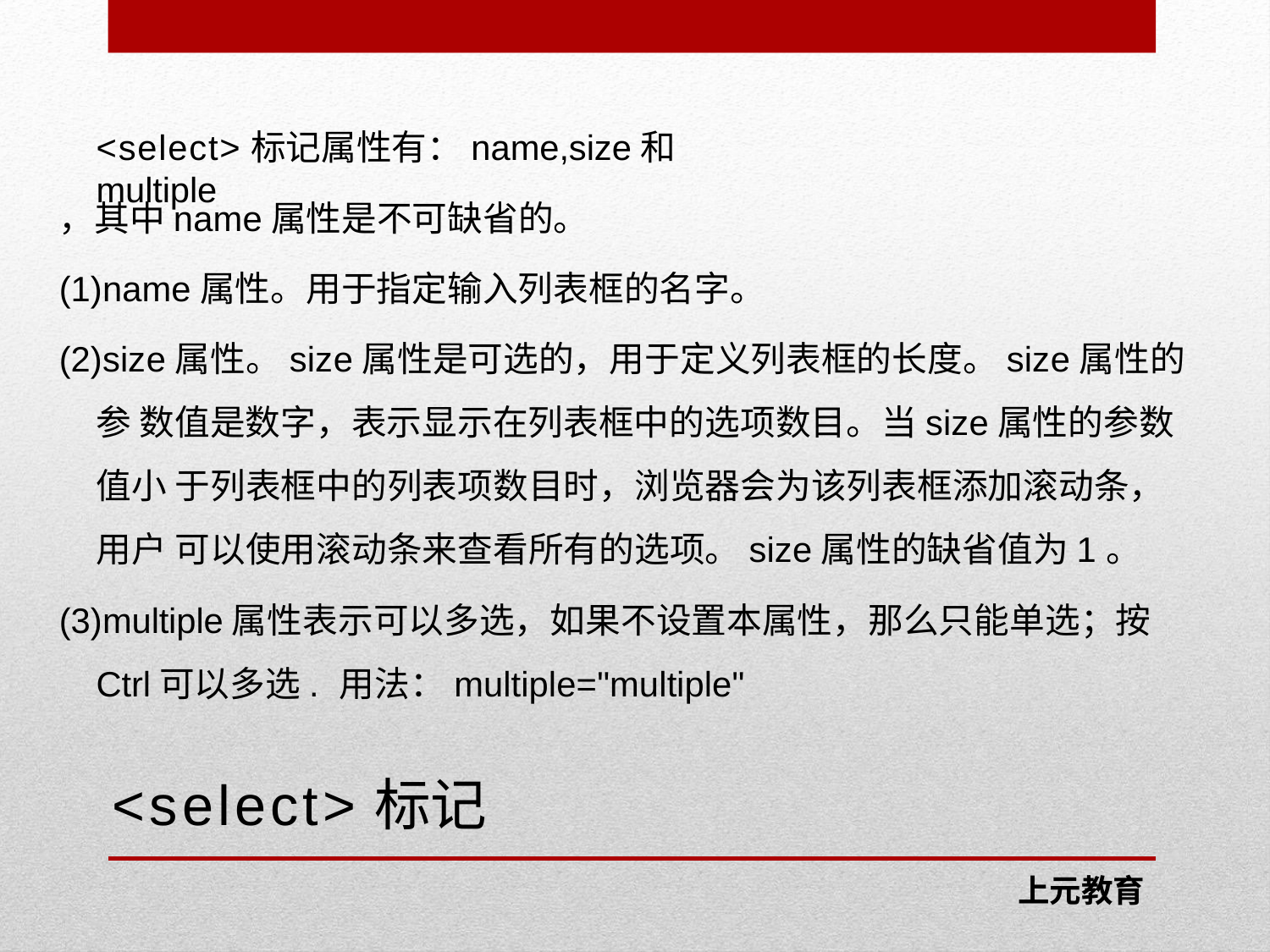

# <select>标记属性有：name,size和multiple
，其中name属性是不可缺省的。
name属性。用于指定输入列表框的名字。
size属性。size属性是可选的，用于定义列表框的长度。size属性的参 数值是数字，表示显示在列表框中的选项数目。当size属性的参数值小 于列表框中的列表项数目时，浏览器会为该列表框添加滚动条，用户 可以使用滚动条来查看所有的选项。size属性的缺省值为1。
multiple属性表示可以多选，如果不设置本属性，那么只能单选；按
Ctrl可以多选. 用法：multiple="multiple"
<select>标记

            上元教育